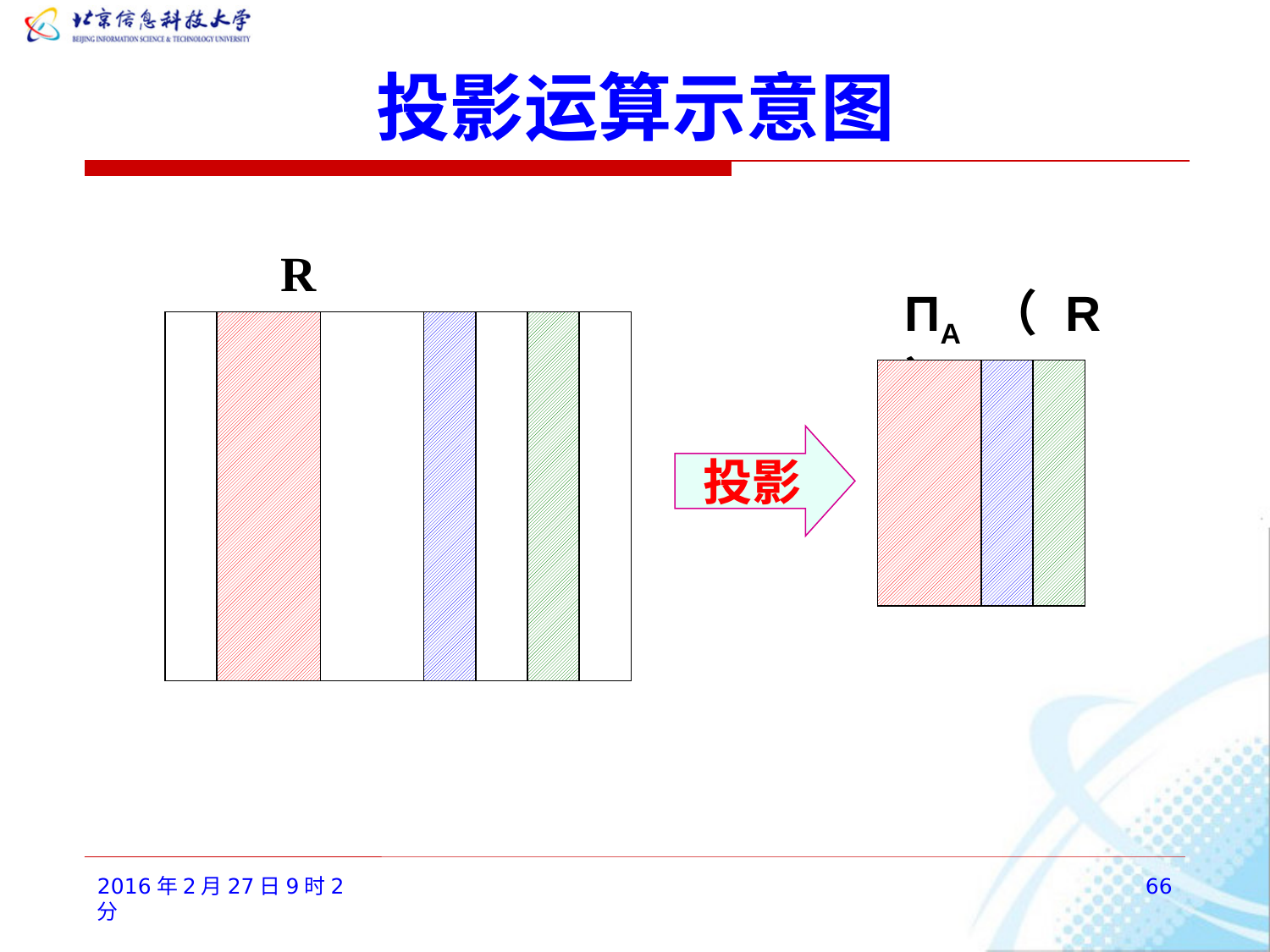

# 投影运算示意图
R

ΠA（R）

投影
2016年2月27日9时2分
66